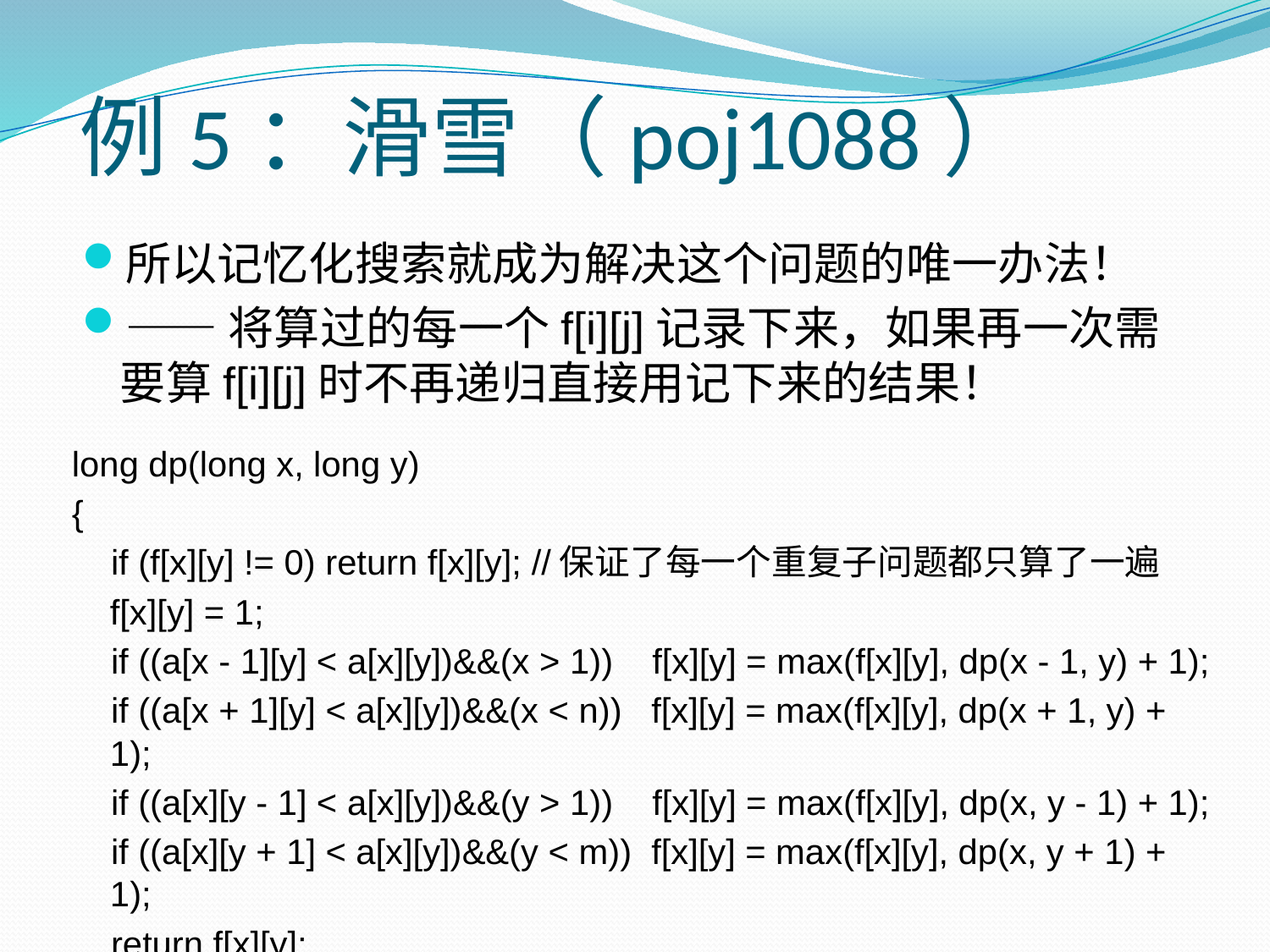

# 例5：滑雪（poj1088）
所以记忆化搜索就成为解决这个问题的唯一办法！
——将算过的每一个f[i][j]记录下来，如果再一次需要算f[i][j]时不再递归直接用记下来的结果！
long dp(long x, long y)
{
    if (f[x][y] != 0) return f[x][y]; //保证了每一个重复子问题都只算了一遍
	f[x][y] = 1;
    if ((a[x - 1][y] < a[x][y])&&(x > 1))    f[x][y] = max(f[x][y], dp(x - 1, y) + 1);
    if ((a[x + 1][y] < a[x][y])&&(x < n))   f[x][y] = max(f[x][y], dp(x + 1, y) + 1);
    if ((a[x][y - 1] < a[x][y])&&(y > 1))    f[x][y] = max(f[x][y], dp(x, y - 1) + 1);
    if ((a[x][y + 1] < a[x][y])&&(y < m))  f[x][y] = max(f[x][y], dp(x, y + 1) + 1);
    return f[x][y];
}